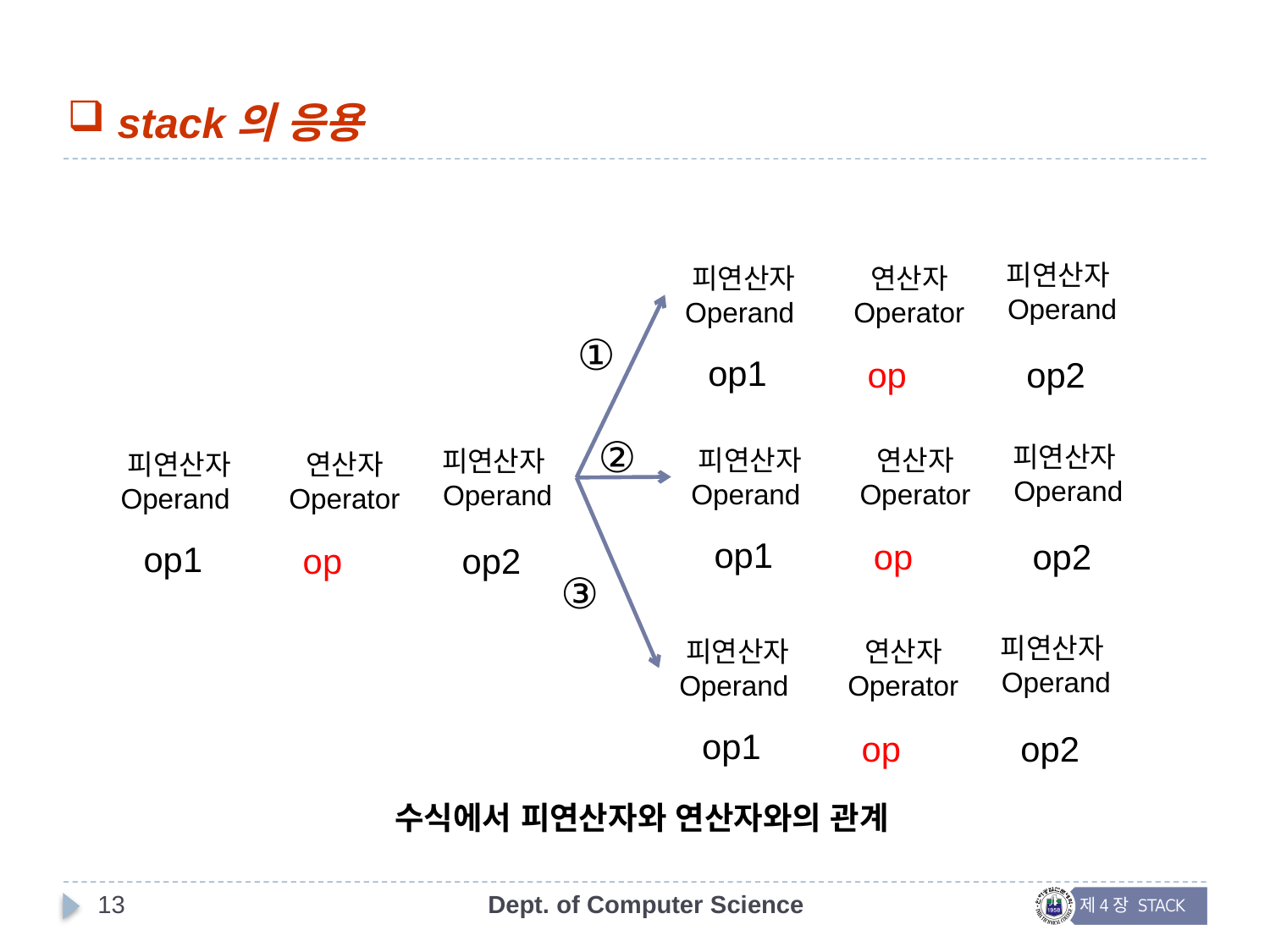

stack의 응용
피연산자
Operand
op2
연산자
Operator
op
피연산자
Operand
op1
①
②
피연산자
Operand
op2
연산자
Operator
op
피연산자
Operand
op1
피연산자
Operand
연산자
Operator
피연산자
Operand
③
op1
op
op2
피연산자
Operand
op2
연산자
Operator
op
피연산자
Operand
op1
수식에서 피연산자와 연산자와의 관계
13
Dept. of Computer Science